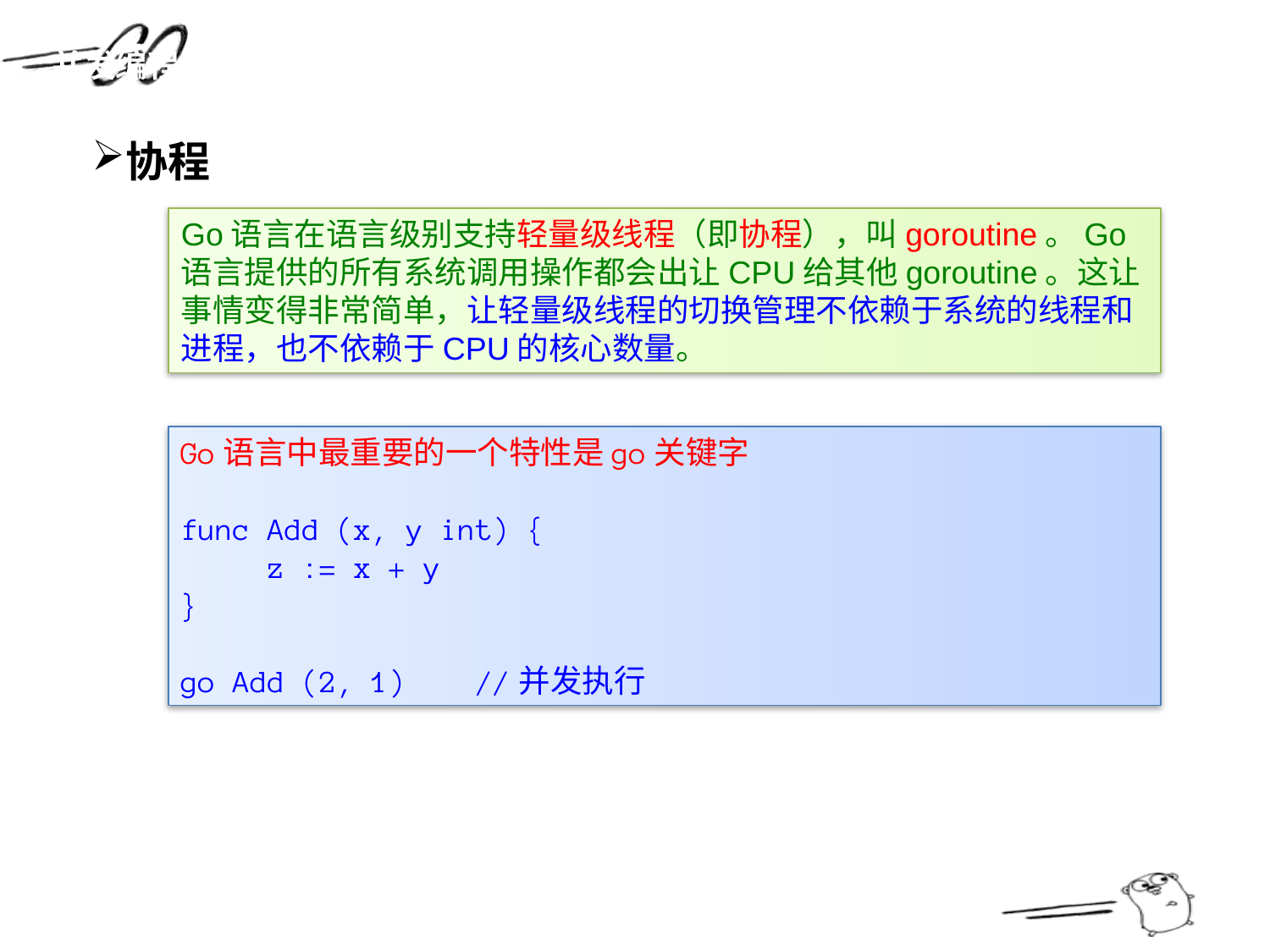

并发编程
协程
Go语言在语言级别支持轻量级线程（即协程），叫goroutine。Go语言提供的所有系统调用操作都会出让CPU给其他goroutine。这让事情变得非常简单，让轻量级线程的切换管理不依赖于系统的线程和进程，也不依赖于CPU的核心数量。
Go语言中最重要的一个特性是go关键字

func Add (x, y int) {
     z := x + y
}

go Add (2, 1)    //并发执行
32